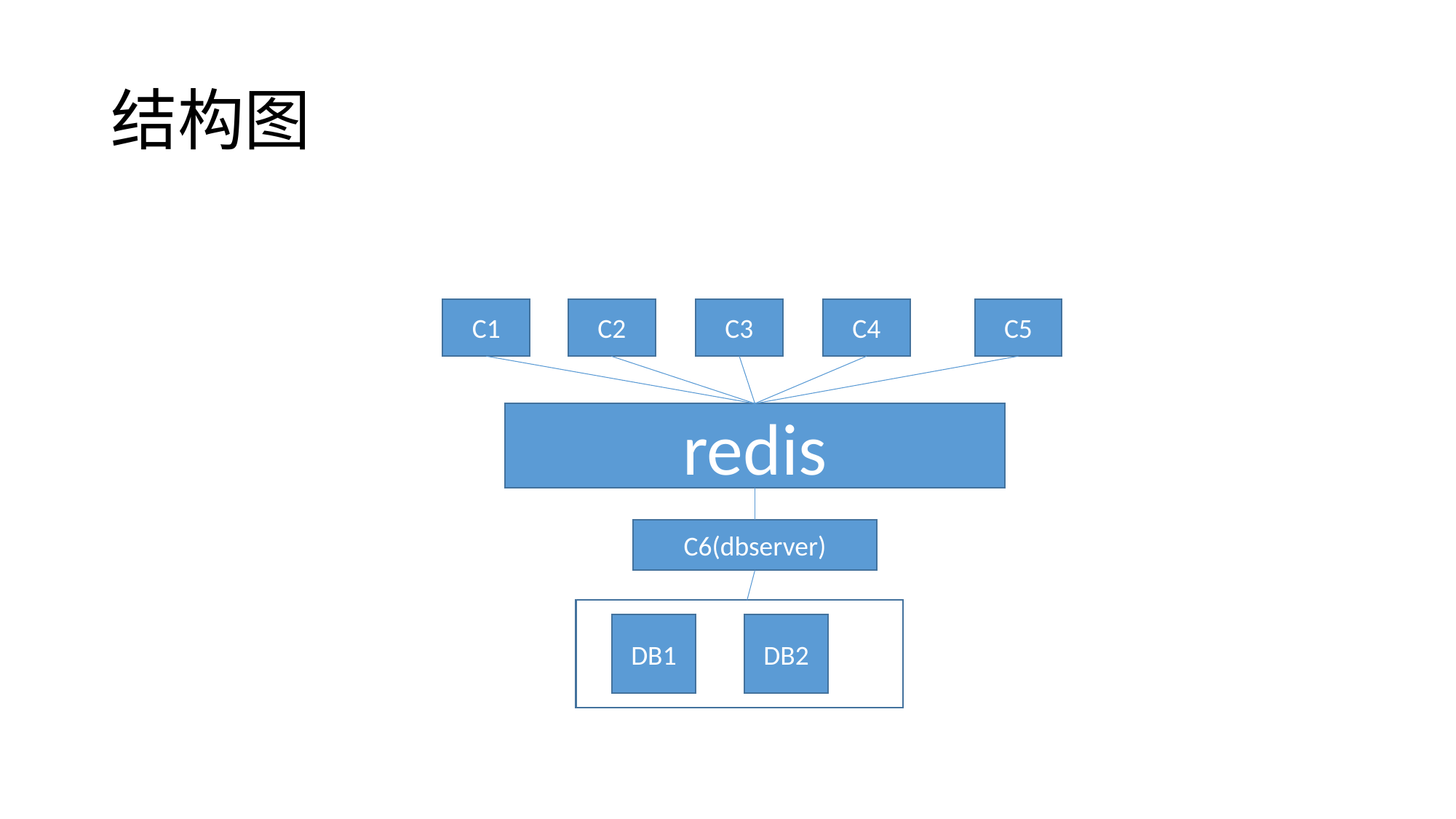

# 结构图

C1
C2
C3
C4
C5
redis
C6(dbserver)

DB2
DB1